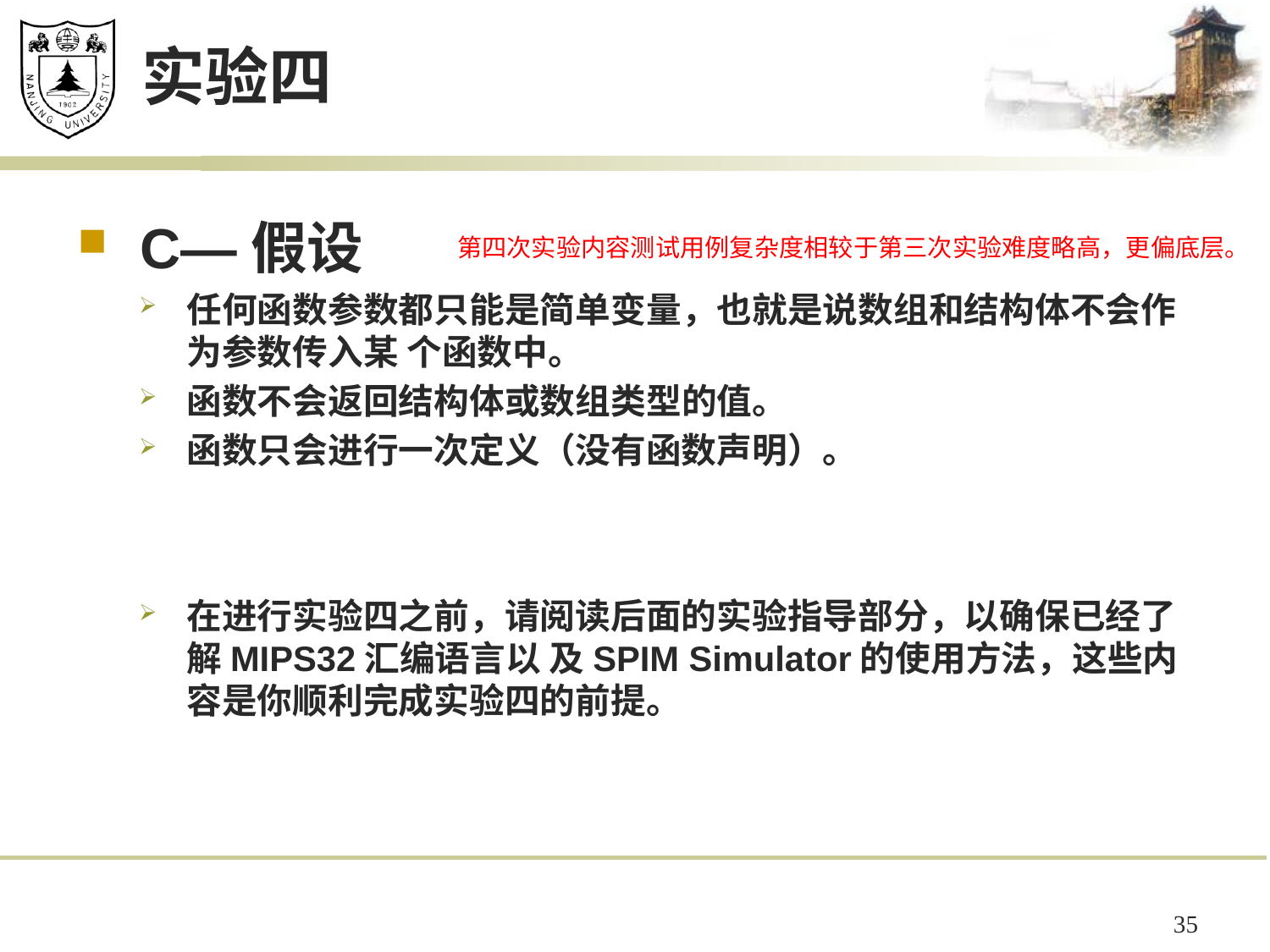

# 实验四
C—假设
任何函数参数都只能是简单变量，也就是说数组和结构体不会作为参数传入某 个函数中。
函数不会返回结构体或数组类型的值。
函数只会进行一次定义（没有函数声明）。

在进行实验四之前，请阅读后面的实验指导部分，以确保已经了解MIPS32汇编语言以 及SPIM Simulator的使用方法，这些内容是你顺利完成实验四的前提。
第四次实验内容测试用例复杂度相较于第三次实验难度略高，更偏底层。